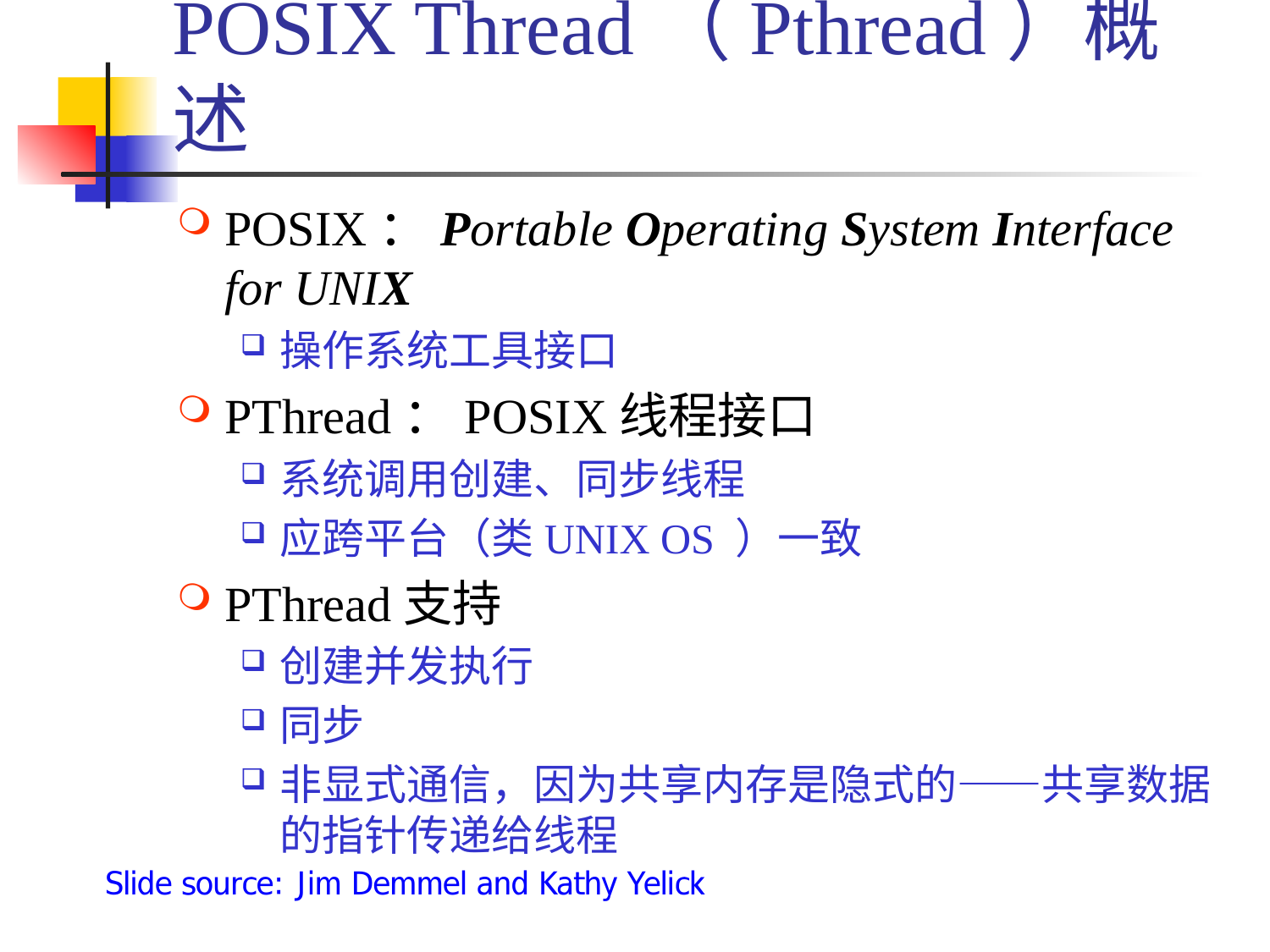

# POSIX Thread（Pthread）概述
POSIX：Portable Operating System Interface for UNIX
操作系统工具接口
PThread：POSIX线程接口
系统调用创建、同步线程
应跨平台（类UNIX OS ）一致
PThread支持
创建并发执行
同步
非显式通信，因为共享内存是隐式的——共享数据的指针传递给线程
Slide source: Jim Demmel and Kathy Yelick